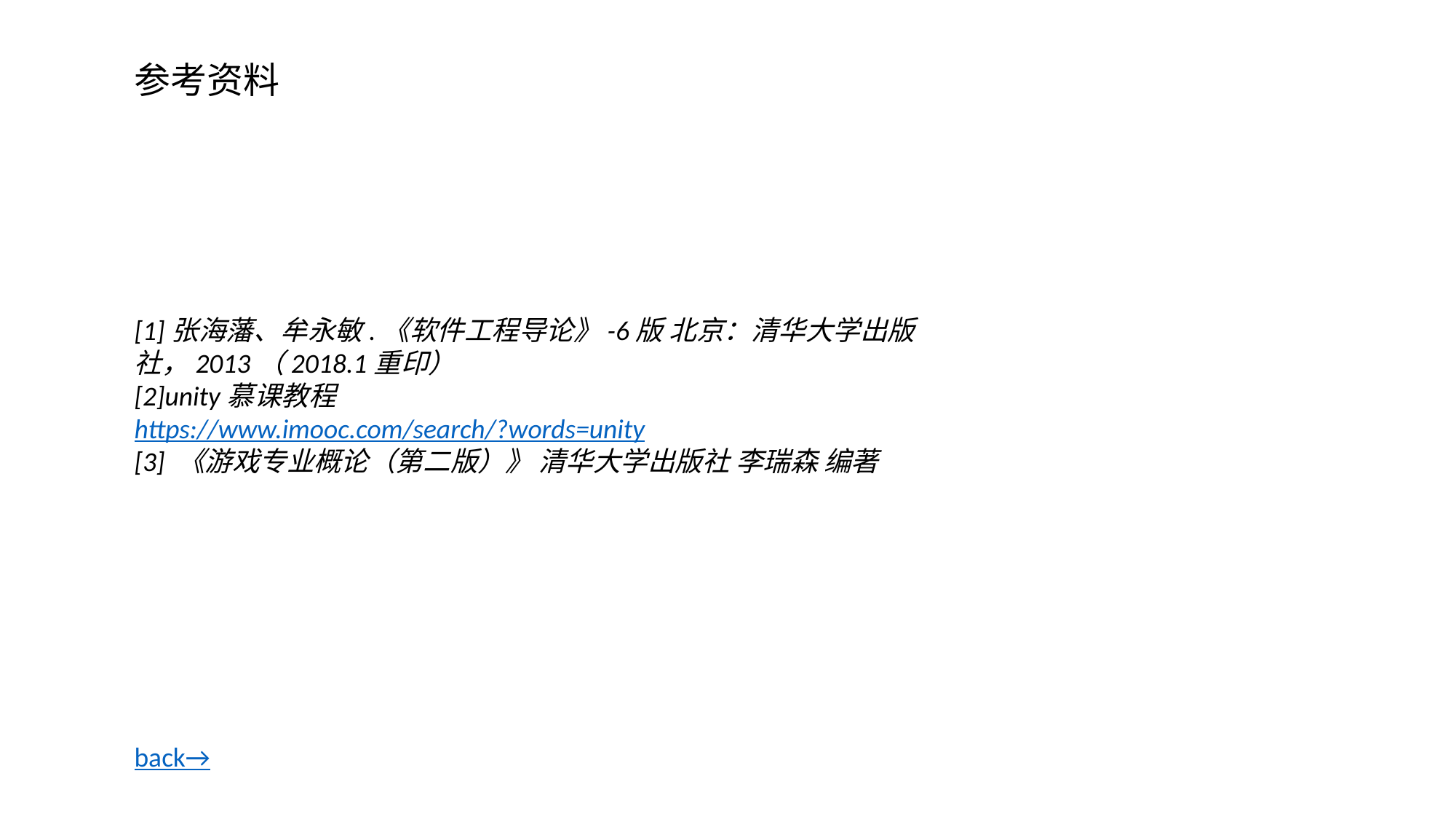

参考资料
[1]张海藩、牟永敏.《软件工程导论》-6版 北京：清华大学出版社，2013（2018.1重印）
[2]unity慕课教程
https://www.imooc.com/search/?words=unity
[3] 《游戏专业概论（第二版）》 清华大学出版社 李瑞森 编著

back→